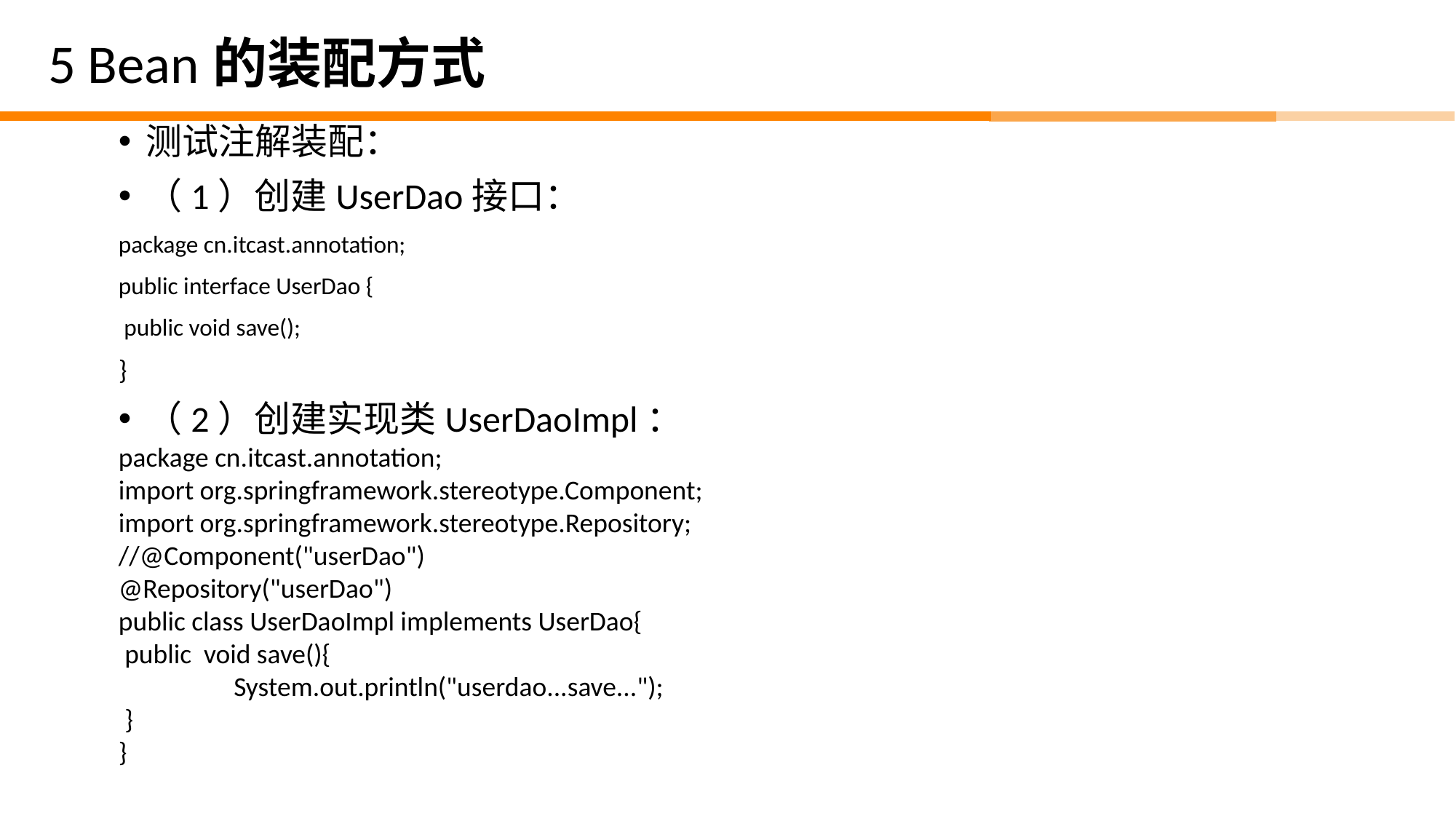

# 5 Bean的装配方式
测试注解装配：
（1）创建UserDao接口：
package cn.itcast.annotation;
public interface UserDao {
 public void save();
}
（2）创建实现类UserDaoImpl：
package cn.itcast.annotation;
import org.springframework.stereotype.Component;
import org.springframework.stereotype.Repository;
//@Component("userDao")
@Repository("userDao")
public class UserDaoImpl implements UserDao{
 public  void save(){
	 System.out.println("userdao...save...");
 }
}